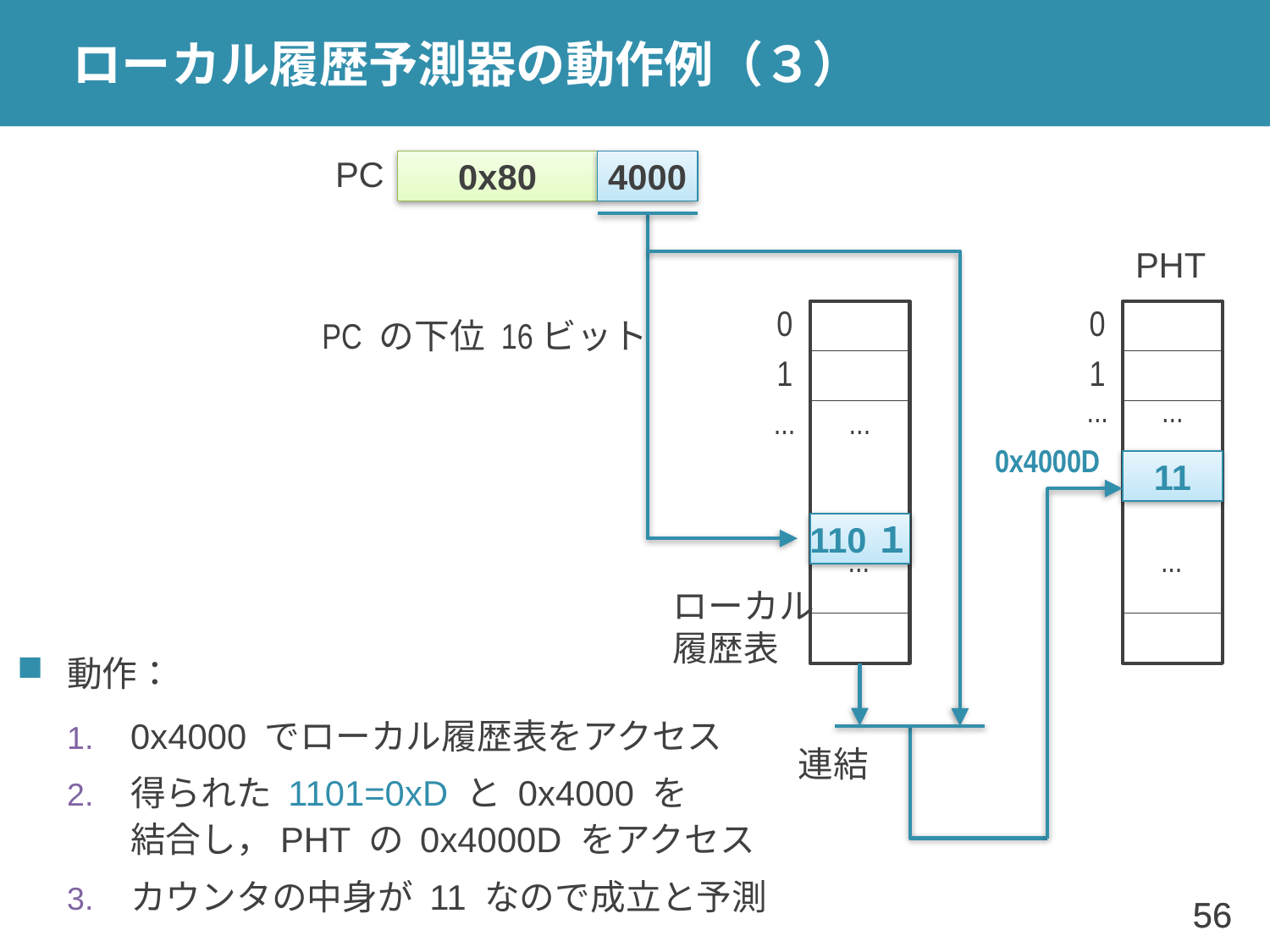

# ローカル履歴予測器の動作例（３）
PC
0x80
4000
PHT

0

0

PC の下位 16ビット
1

1

...
...
...
...
0x4000D
11
110１
...
...
ローカル
履歴表

動作：
0x4000 でローカル履歴表をアクセス
得られた 1101=0xD と 0x4000 を
結合し，PHT の 0x4000D をアクセス
カウンタの中身が 11 なので成立と予測
連結